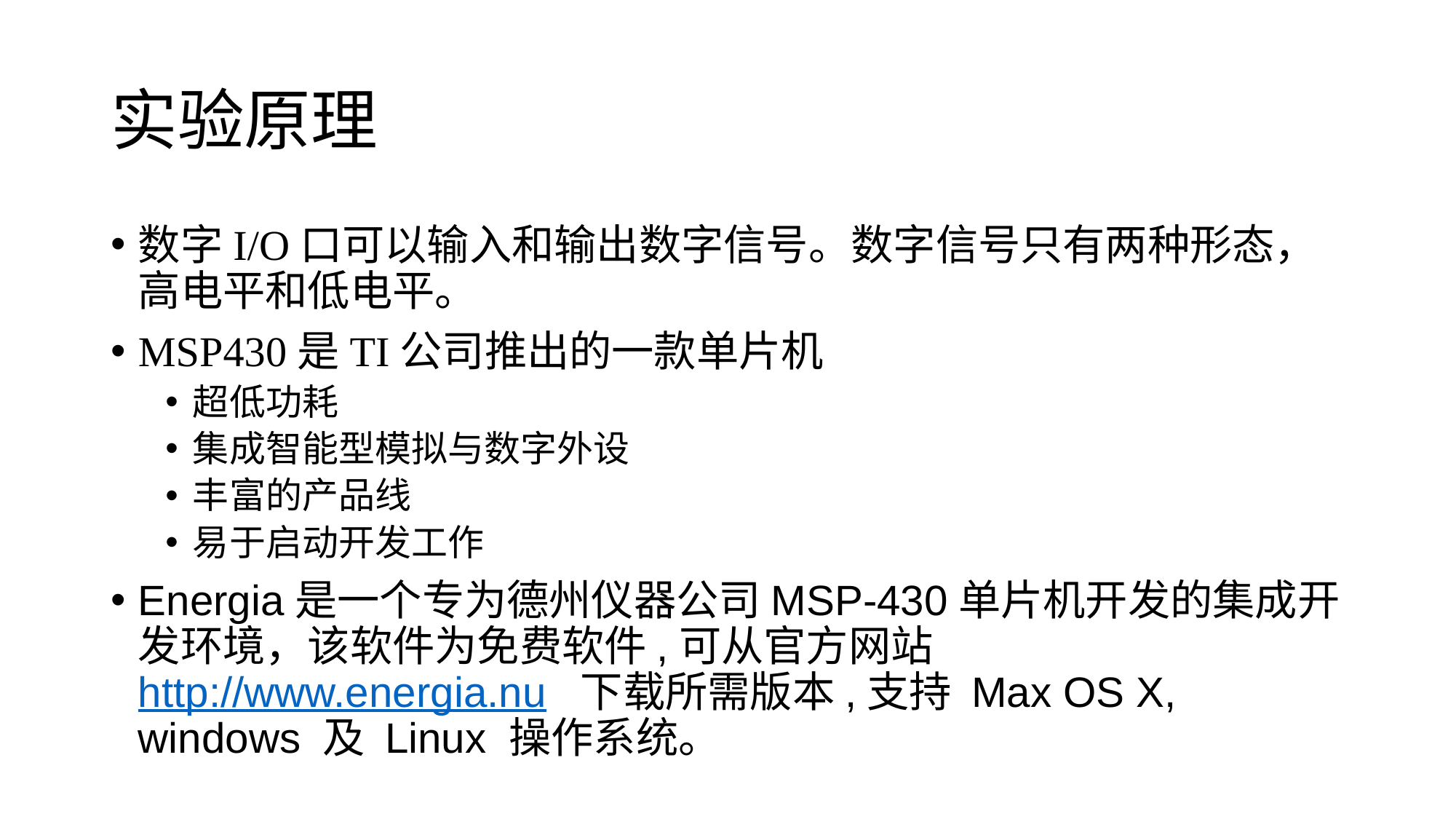

# 实验原理
数字I/O口可以输入和输出数字信号。数字信号只有两种形态，高电平和低电平。
MSP430是TI公司推出的一款单片机
超低功耗
集成智能型模拟与数字外设
丰富的产品线
易于启动开发工作
Energia是一个专为德州仪器公司MSP-430单片机开发的集成开发环境，该软件为免费软件,可从官方网站 http://www.energia.nu  下载所需版本,支持 Max OS X, windows 及 Linux 操作系统。